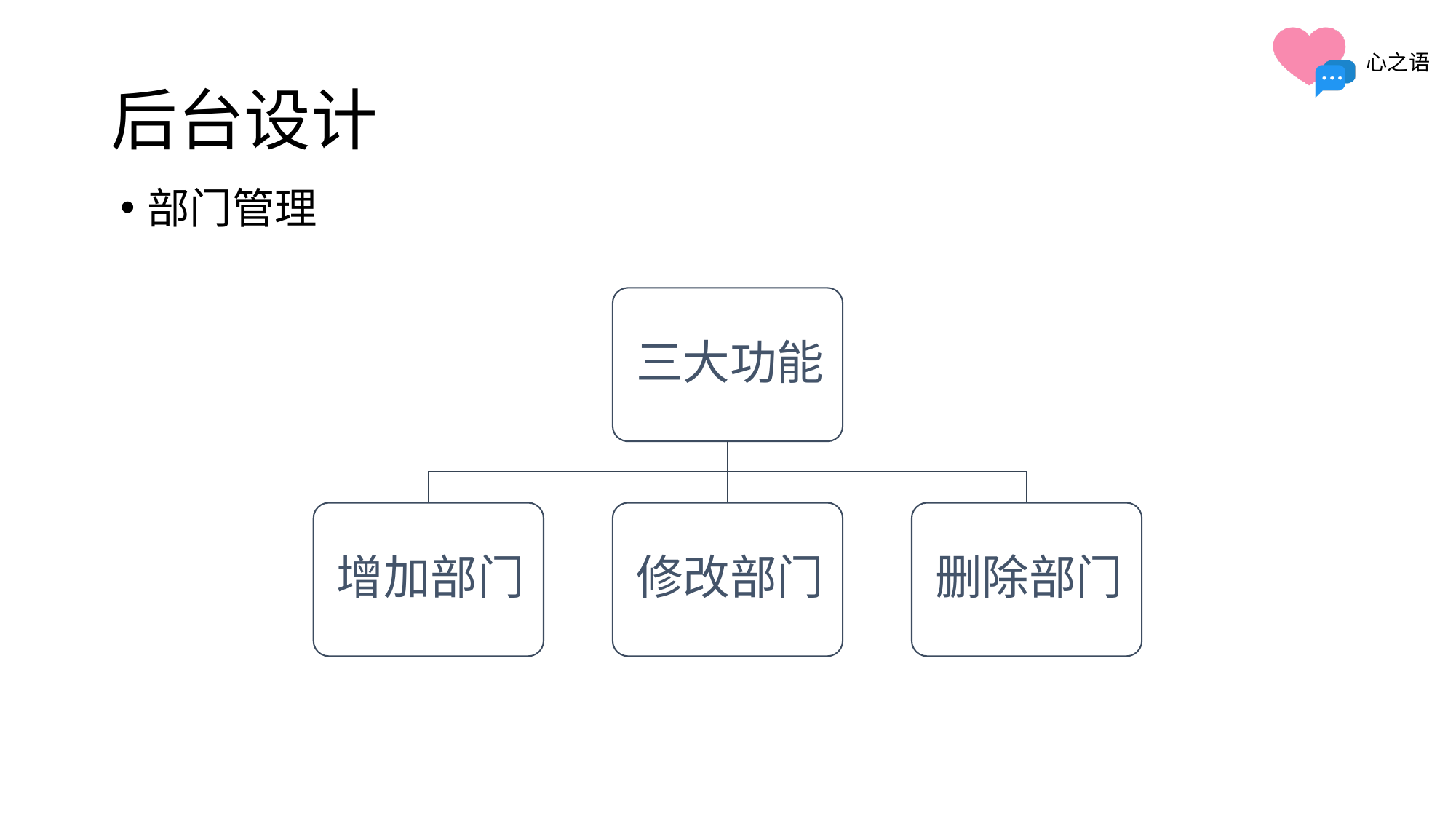

# 后台设计
部门管理

三大功能
增加部门
修改部门
删除部门